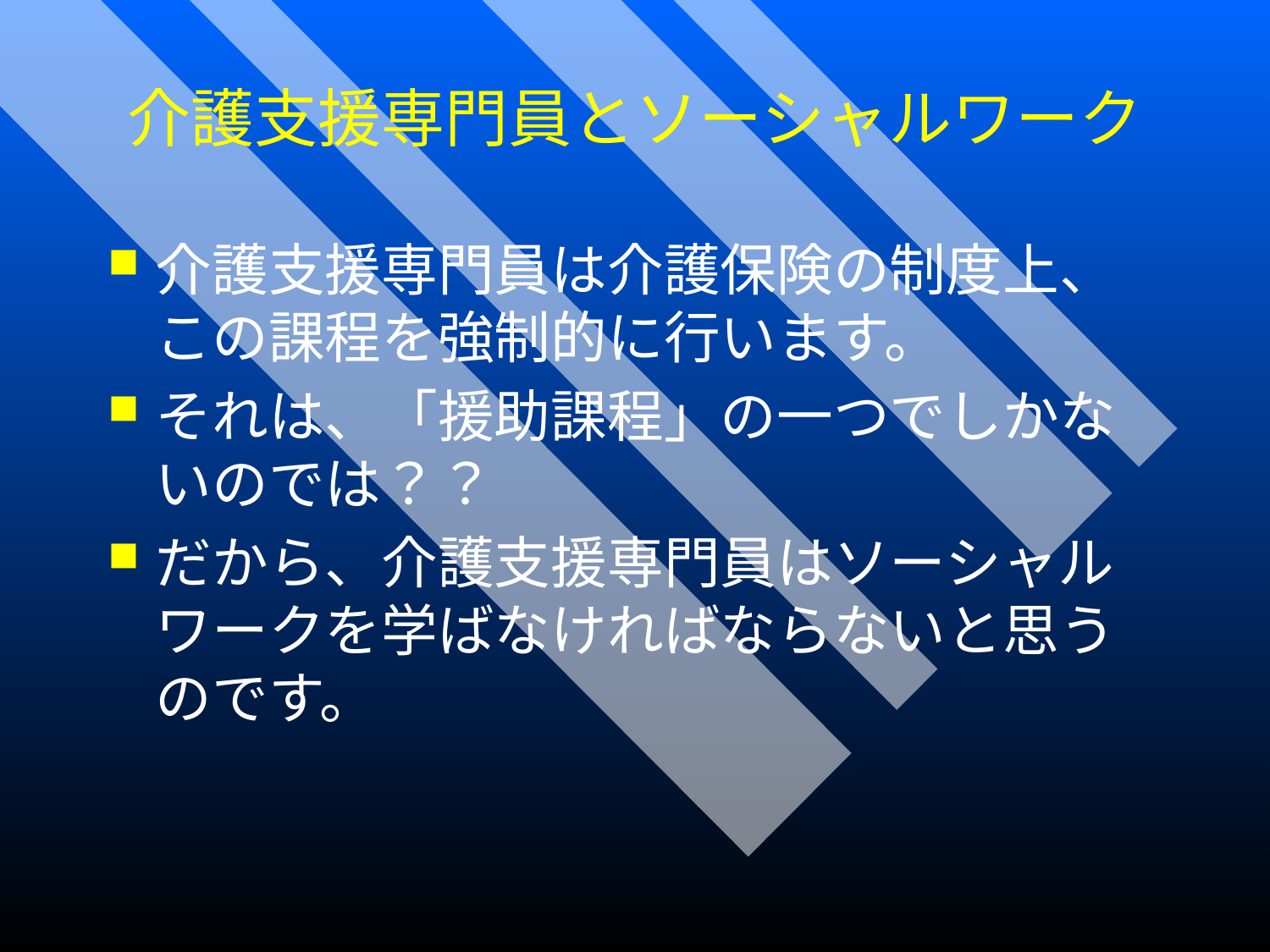

介護支援専門員とソーシャルワーク
介護支援専門員は介護保険の制度上、この課程を強制的に行います。
それは、「援助課程」の一つでしかないのでは？？
だから、介護支援専門員はソーシャルワークを学ばなければならないと思うのです。